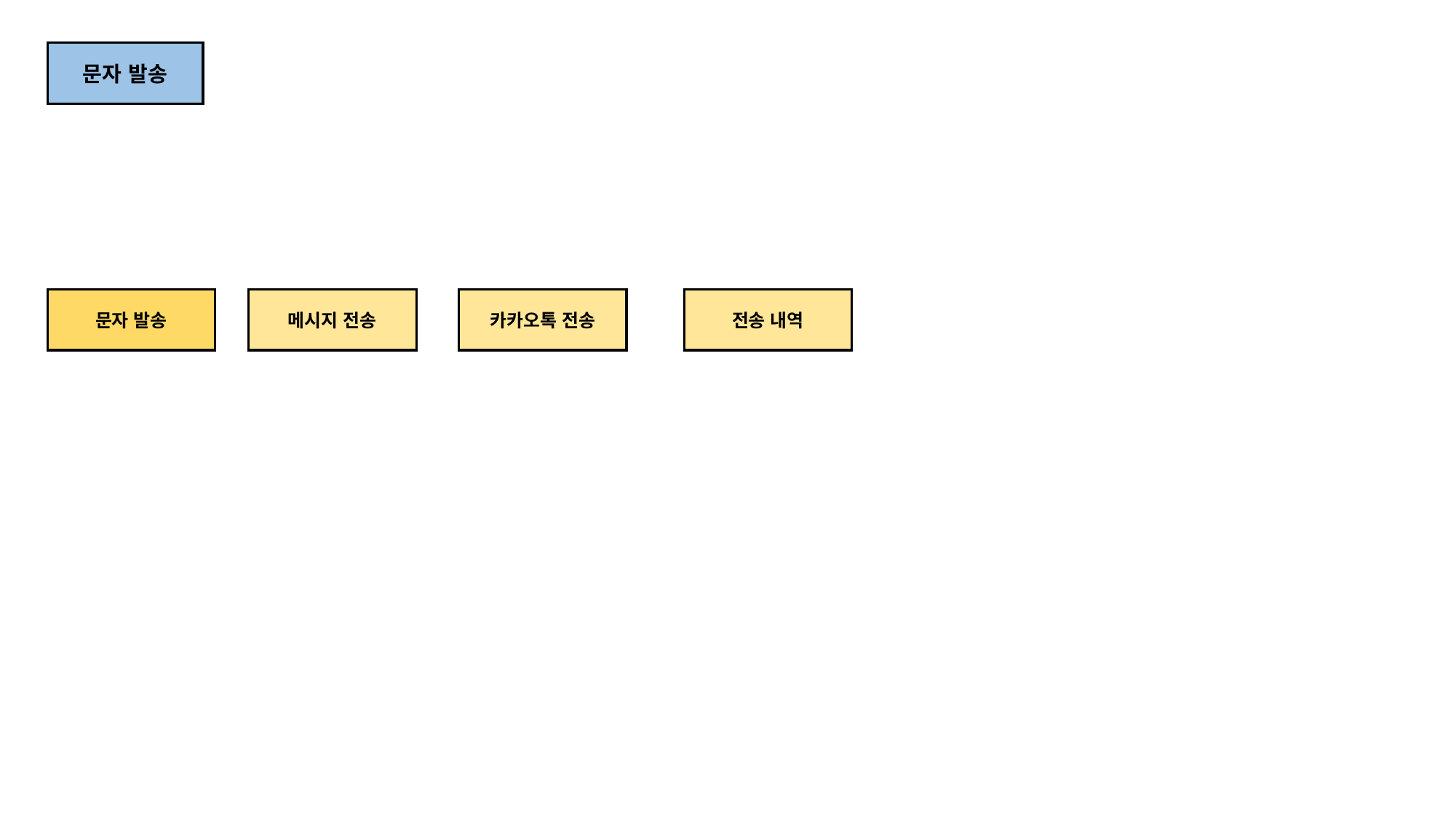

문자 발송
문자 발송
메시지 전송
카카오톡 전송
전송 내역